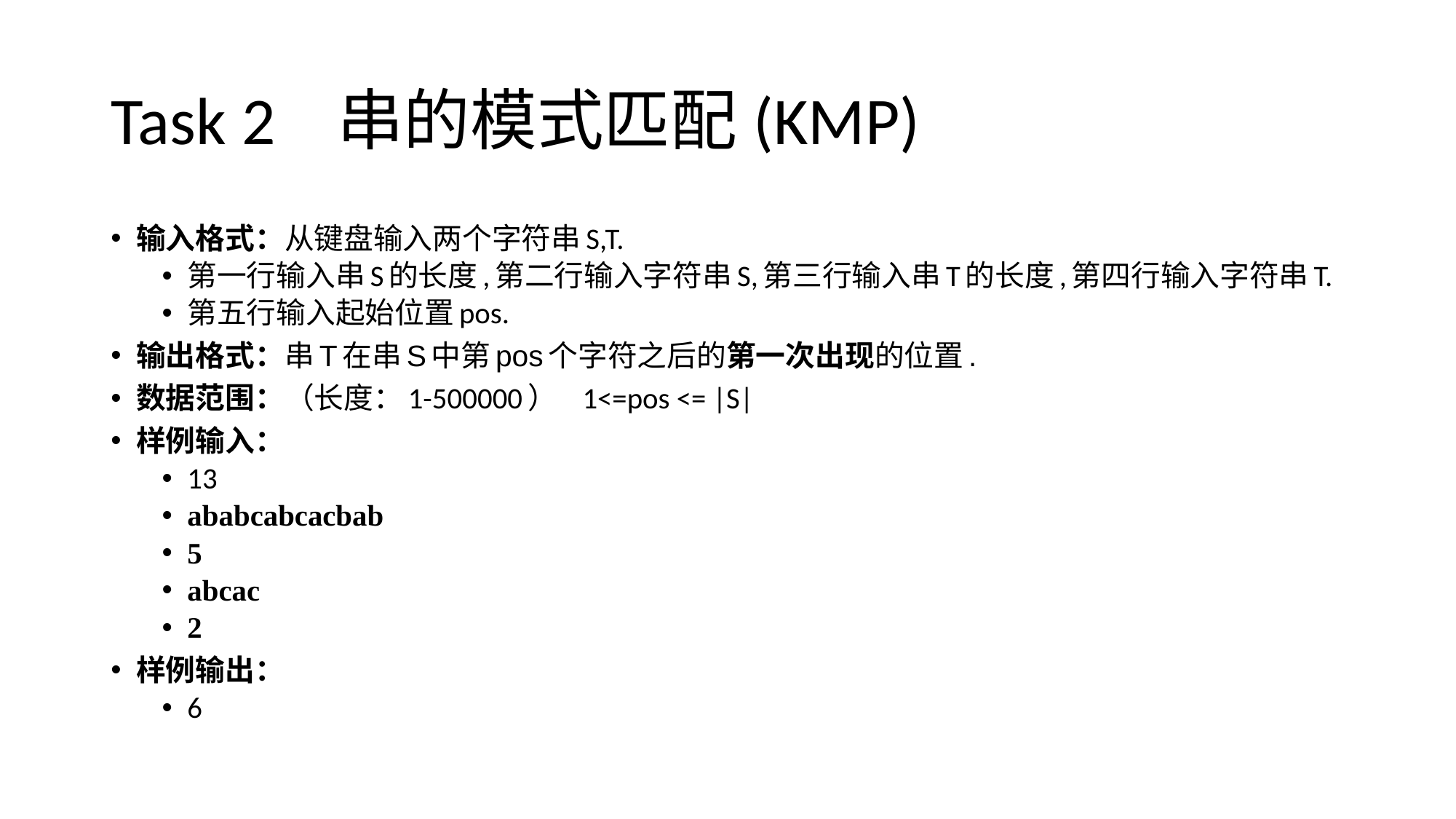

Task 2   串的模式匹配(KMP)
输入格式：从键盘输入两个字符串S,T.
第一行输入串S的长度,第二行输入字符串S,第三行输入串T的长度,第四行输入字符串T.
第五行输入起始位置pos.
输出格式：串T在串S中第pos个字符之后的第一次出现的位置.
数据范围：（长度：1-500000）   1<=pos <= |S|
样例输入：
13
ababcabcacbab
5
abcac
2
样例输出：
6